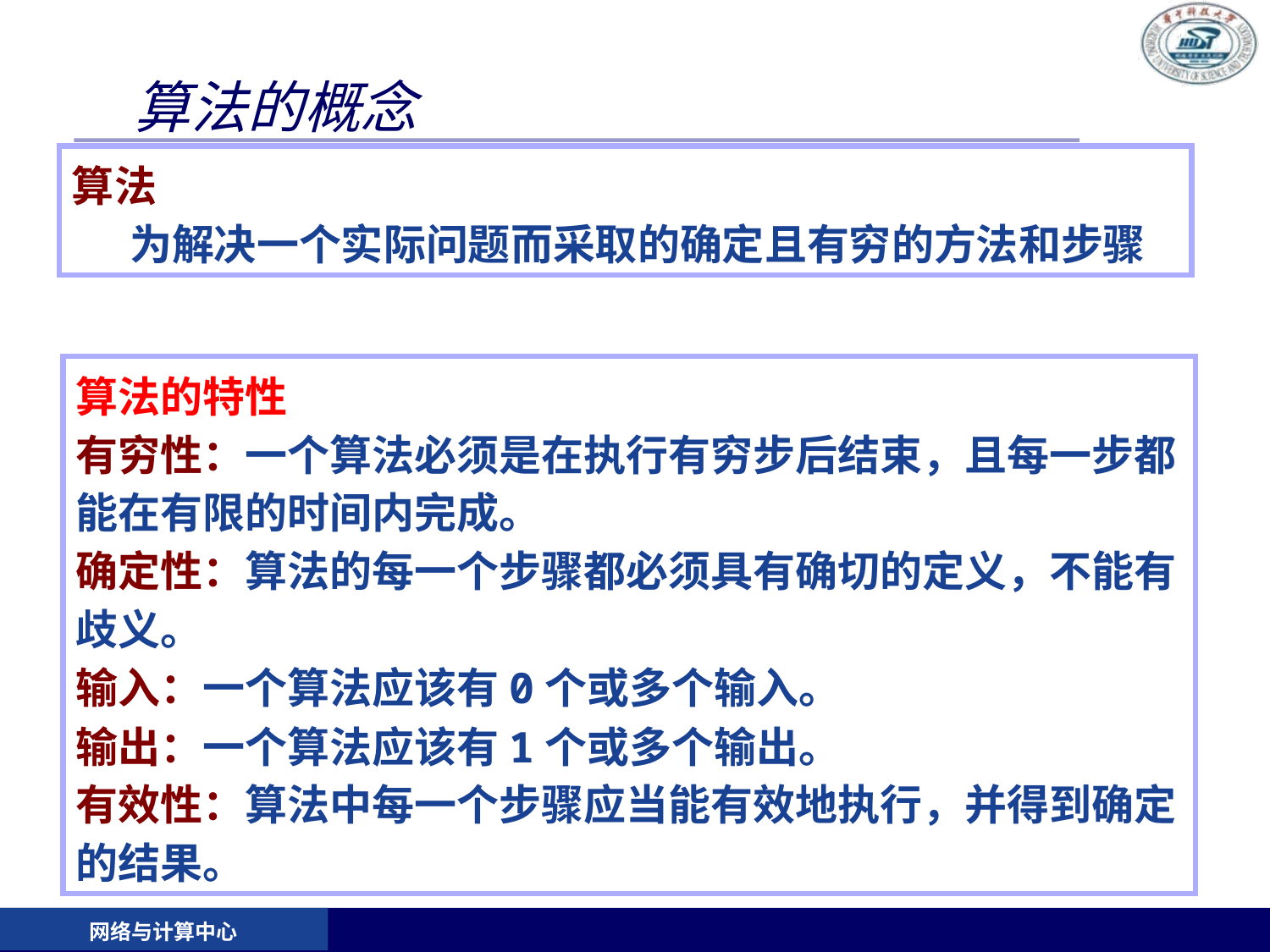

# 算法的概念
算法
     为解决一个实际问题而采取的确定且有穷的方法和步骤
算法的特性
有穷性：一个算法必须是在执行有穷步后结束，且每一步都能在有限的时间内完成。
确定性：算法的每一个步骤都必须具有确切的定义，不能有歧义。
输入：一个算法应该有0个或多个输入。
输出：一个算法应该有1个或多个输出。
有效性：算法中每一个步骤应当能有效地执行，并得到确定的结果。
网络与计算中心